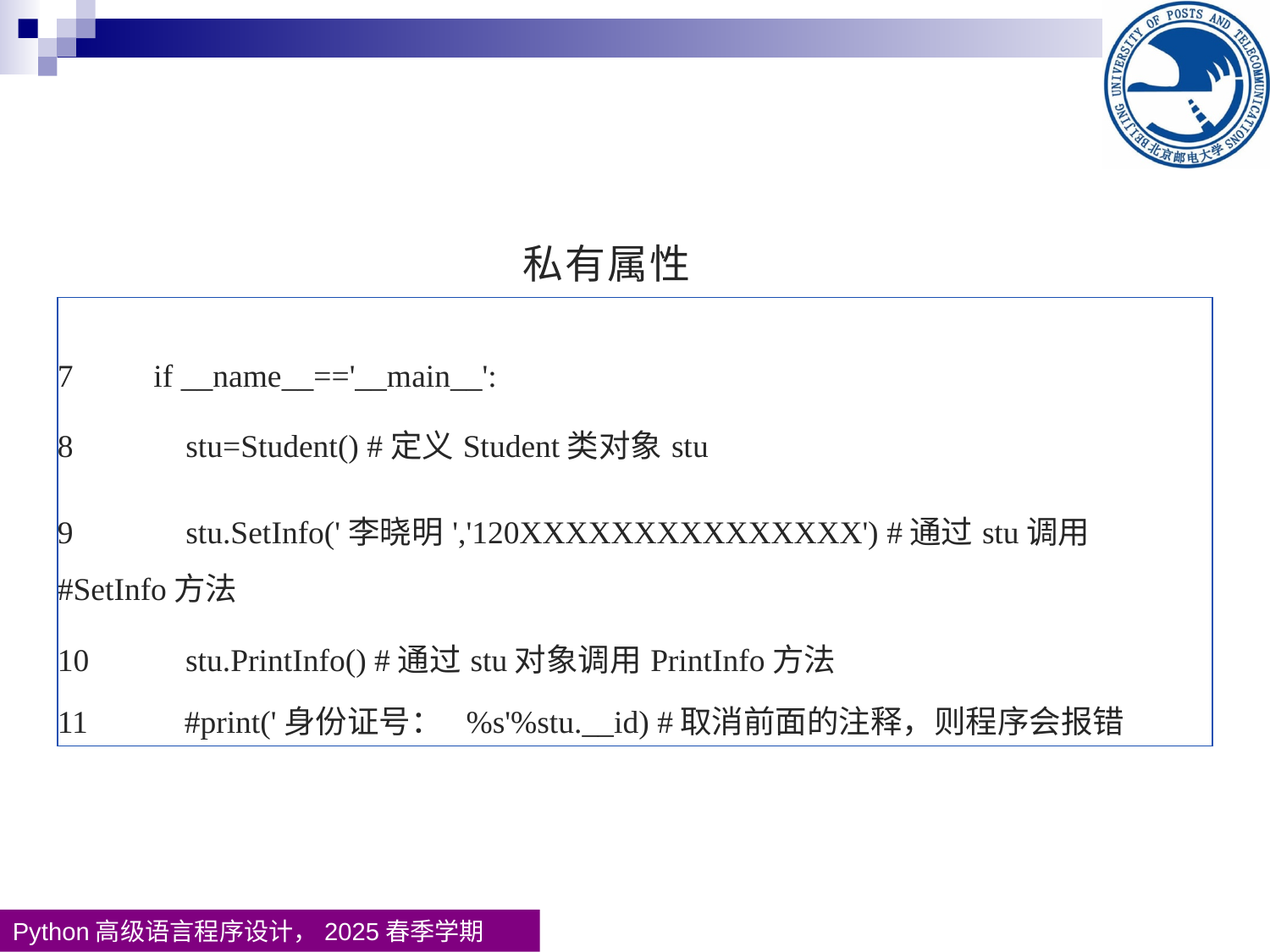

| 私有属性 |
| --- |
| 7 if \_\_name\_\_=='\_\_main\_\_': 8 stu=Student() #定义Student类对象stu 9 stu.SetInfo('李晓明','120XXXXXXXXXXXXXXX') #通过stu调用 #SetInfo方法 10 stu.PrintInfo() #通过stu对象调用PrintInfo方法 11 #print('身份证号： %s'%stu.\_\_id) #取消前面的注释，则程序会报错 |
| --- |